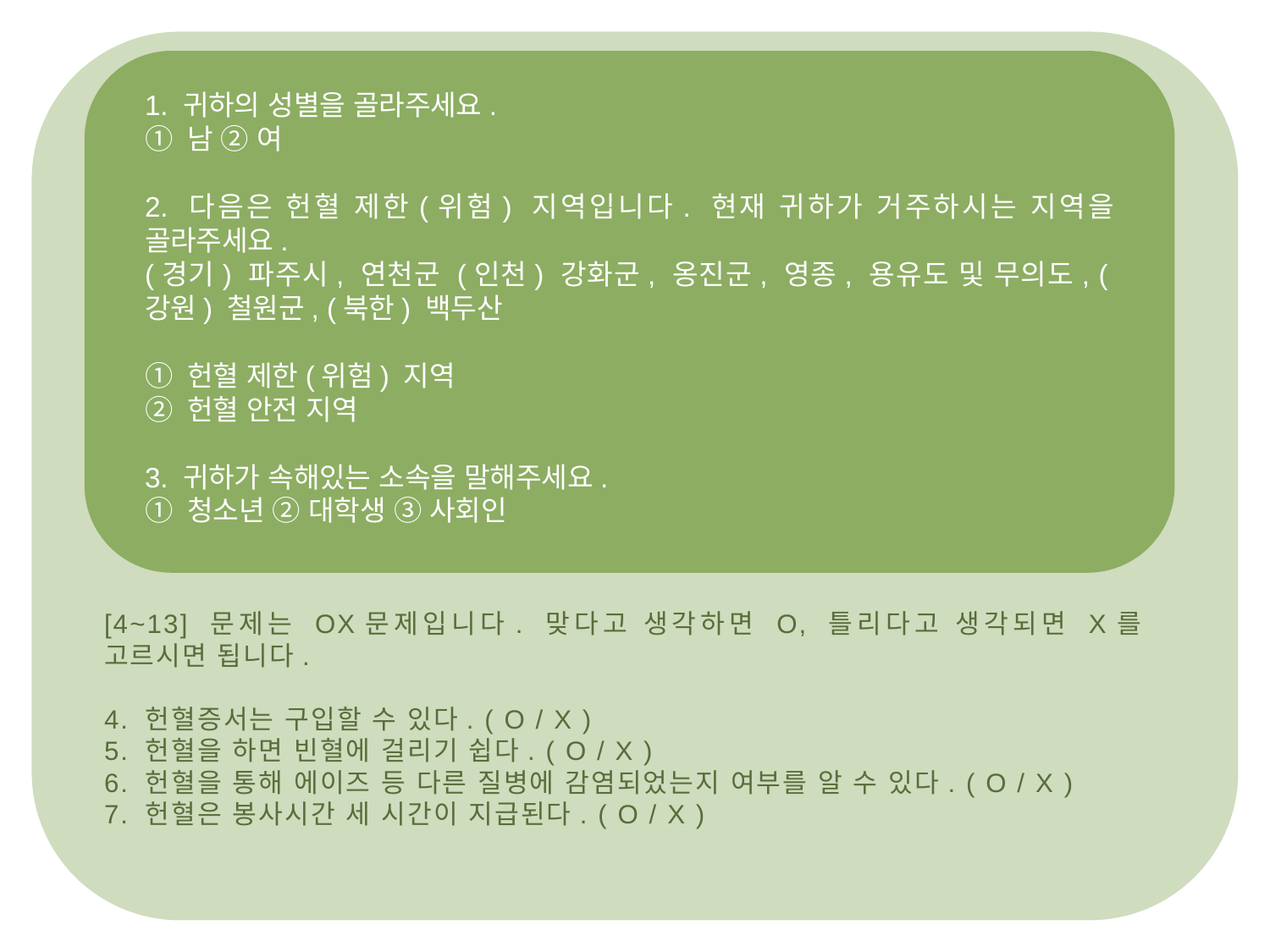

1. 귀하의 성별을 골라주세요.
① 남 ② 여

2. 다음은 헌혈 제한(위험) 지역입니다. 현재 귀하가 거주하시는 지역을 골라주세요.
(경기) 파주시, 연천군 (인천) 강화군, 옹진군, 영종, 용유도 및 무의도, (강원) 철원군, (북한) 백두산

① 헌혈 제한(위험) 지역
② 헌혈 안전 지역

3. 귀하가 속해있는 소속을 말해주세요.
① 청소년 ② 대학생 ③ 사회인

[4~13] 문제는 OX문제입니다. 맞다고 생각하면 O, 틀리다고 생각되면 X를 고르시면 됩니다.

4. 헌혈증서는 구입할 수 있다. ( O / X )
5. 헌혈을 하면 빈혈에 걸리기 쉽다. ( O / X )
6. 헌혈을 통해 에이즈 등 다른 질병에 감염되었는지 여부를 알 수 있다. ( O / X )
7. 헌혈은 봉사시간 세 시간이 지급된다. ( O / X )